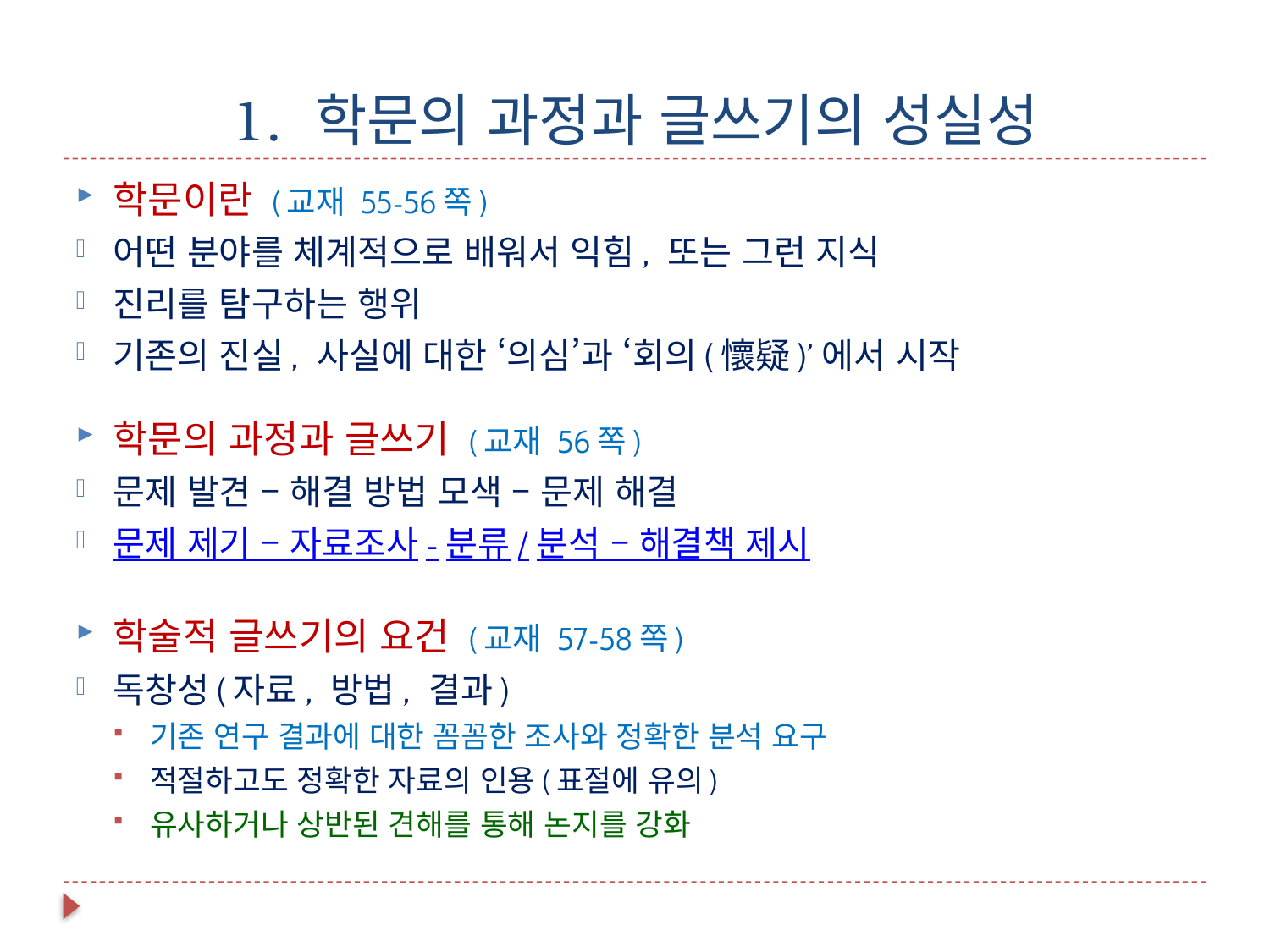

# 1. 학문의 과정과 글쓰기의 성실성
학문이란 (교재 55-56쪽)
어떤 분야를 체계적으로 배워서 익힘, 또는 그런 지식
진리를 탐구하는 행위
기존의 진실, 사실에 대한 ‘의심’과 ‘회의(懷疑)’에서 시작

학문의 과정과 글쓰기 (교재 56쪽)
문제 발견 – 해결 방법 모색 – 문제 해결
문제 제기 – 자료조사-분류/분석 – 해결책 제시

학술적 글쓰기의 요건 (교재 57-58쪽)
독창성(자료, 방법, 결과)
기존 연구 결과에 대한 꼼꼼한 조사와 정확한 분석 요구
적절하고도 정확한 자료의 인용(표절에 유의)
유사하거나 상반된 견해를 통해 논지를 강화